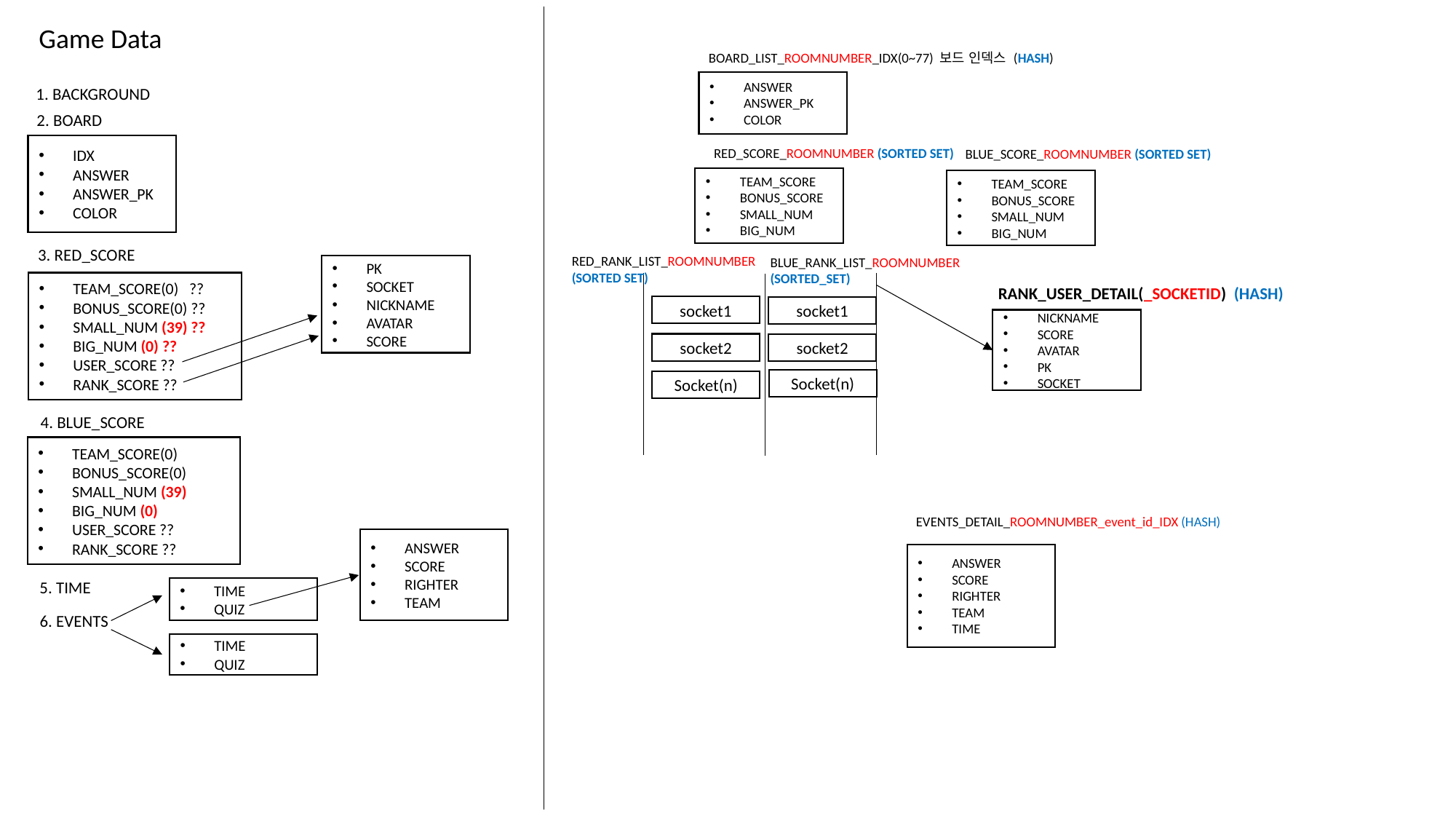

Game Data
BOARD_LIST_ROOMNUMBER_IDX(0~77) 보드 인덱스 (HASH)
ANSWER
ANSWER_PK
COLOR
1. BACKGROUND
2. BOARD
IDX
ANSWER
ANSWER_PK
COLOR
RED_SCORE_ROOMNUMBER (SORTED SET)
BLUE_SCORE_ROOMNUMBER (SORTED SET)
TEAM_SCORE
BONUS_SCORE
SMALL_NUM
BIG_NUM
TEAM_SCORE
BONUS_SCORE
SMALL_NUM
BIG_NUM
3. RED_SCORE
RED_RANK_LIST_ROOMNUMBER
(SORTED SET)
BLUE_RANK_LIST_ROOMNUMBER
(SORTED_SET)
PK
SOCKET
NICKNAME
AVATAR
SCORE
TEAM_SCORE(0)   ??
BONUS_SCORE(0) ??
SMALL_NUM (39) ??
BIG_NUM (0) ??
USER_SCORE ??
RANK_SCORE ??
RANK_USER_DETAIL(_SOCKETID)  (HASH)
socket1
socket1
NICKNAME
SCORE
AVATAR
PK
SOCKET
socket2
socket2
Socket(n)
Socket(n)
4. BLUE_SCORE
TEAM_SCORE(0)
BONUS_SCORE(0)
SMALL_NUM (39)
BIG_NUM (0)
USER_SCORE ??
RANK_SCORE ??
EVENTS_DETAIL_ROOMNUMBER_event_id_IDX (HASH)
ANSWER
SCORE
RIGHTER
TEAM
ANSWER
SCORE
RIGHTER
TEAM
TIME
5. TIME
TIME
QUIZ
6. EVENTS
TIME
QUIZ